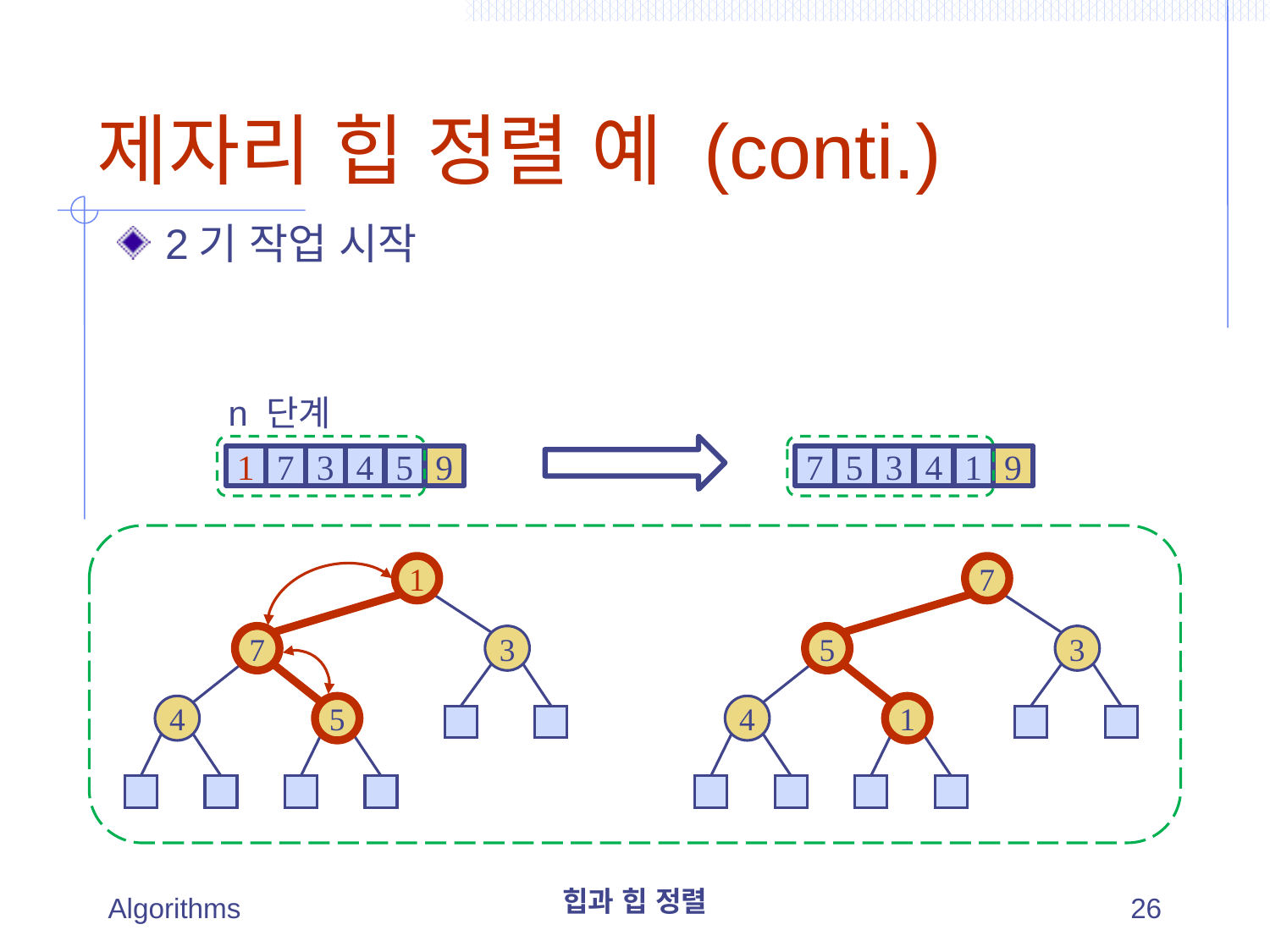

# 제자리 힙 정렬 예 (conti.)
2기 작업 시작

n 단계

1
7
3
4
5
9
7
5
3
4
1
9

1
7
7
3
5
3

4
5
4
1

Algorithms
힙과 힙 정렬
26